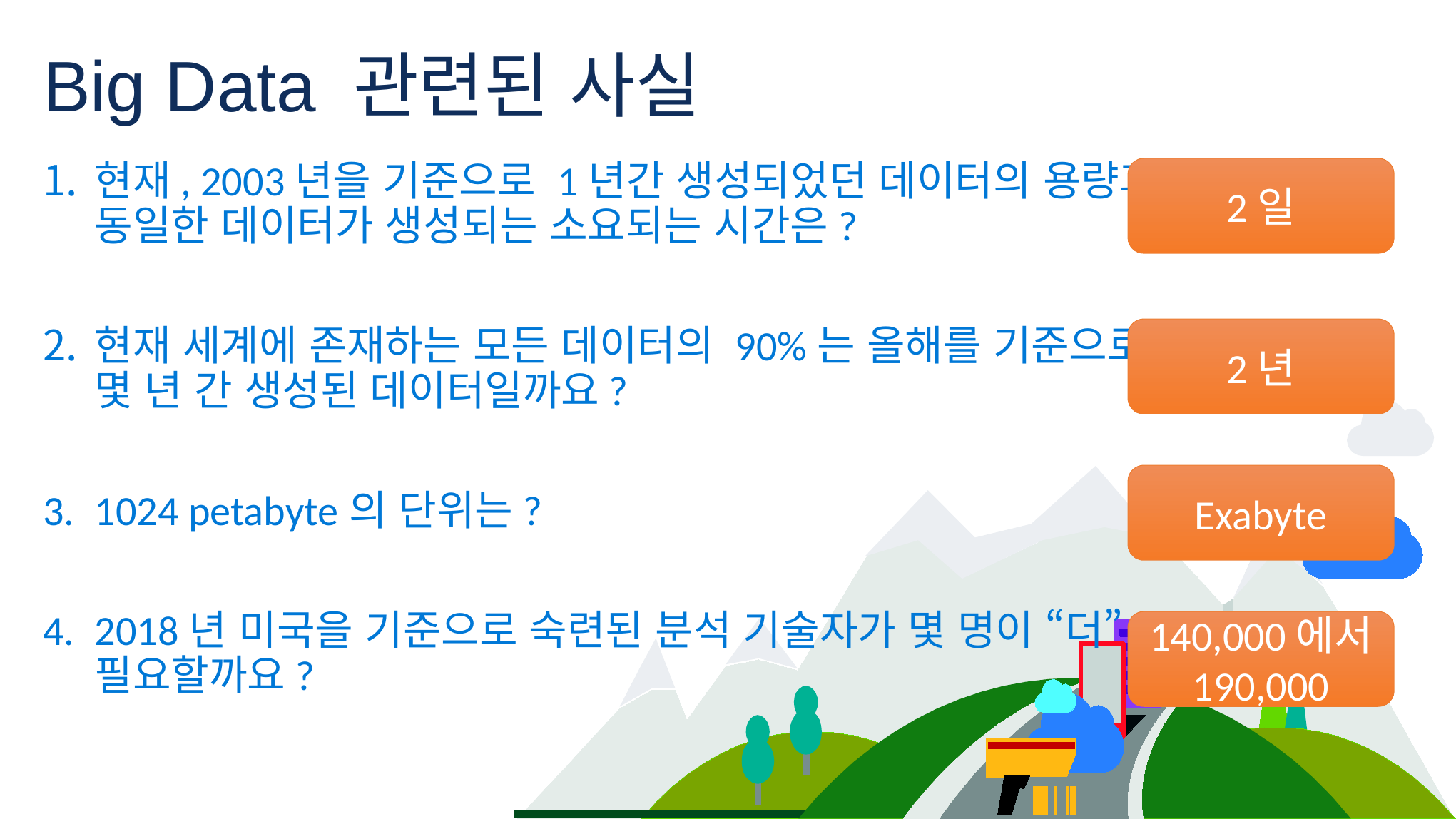

# Big Data 관련된 사실
현재, 2003년을 기준으로 1년간 생성되었던 데이터의 용량과 동일한 데이터가 생성되는 소요되는 시간은?

현재 세계에 존재하는 모든 데이터의 90%는 올해를 기준으로 몇 년 간 생성된 데이터일까요?

1024 petabyte의 단위는?

2018년 미국을 기준으로 숙련된 분석 기술자가 몇 명이 “더” 필요할까요?

2일
2년
Exabyte
140,000에서 190,000